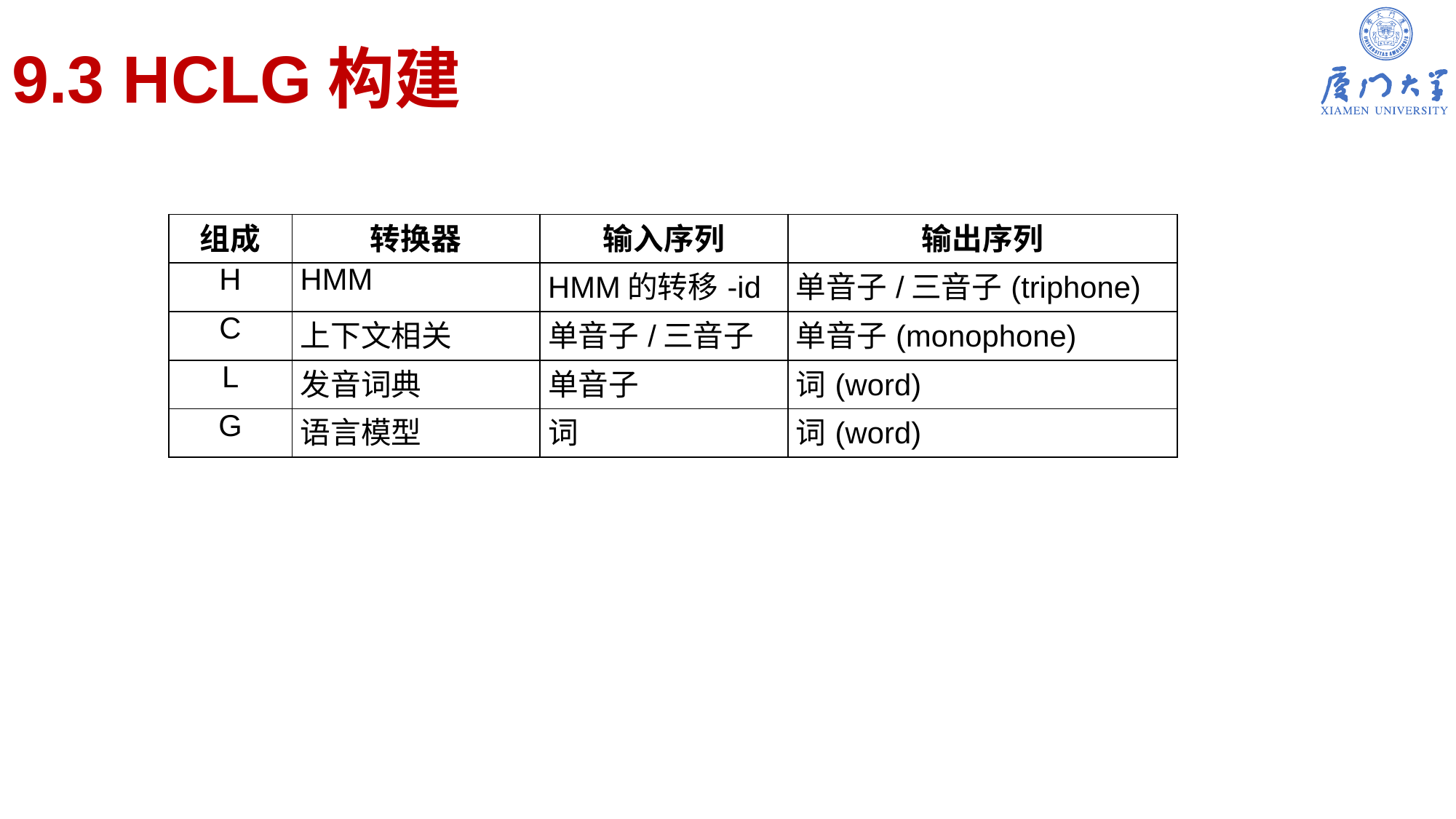

# 9.3 HCLG构建
| 组成 | 转换器 | 输入序列 | 输出序列 |
| --- | --- | --- | --- |
| H | HMM | HMM的转移-id | 单音子/三音子(triphone) |
| C | 上下文相关 | 单音子/三音子 | 单音子(monophone) |
| L | 发音词典 | 单音子 | 词(word) |
| G | 语言模型 | 词 | 词(word) |